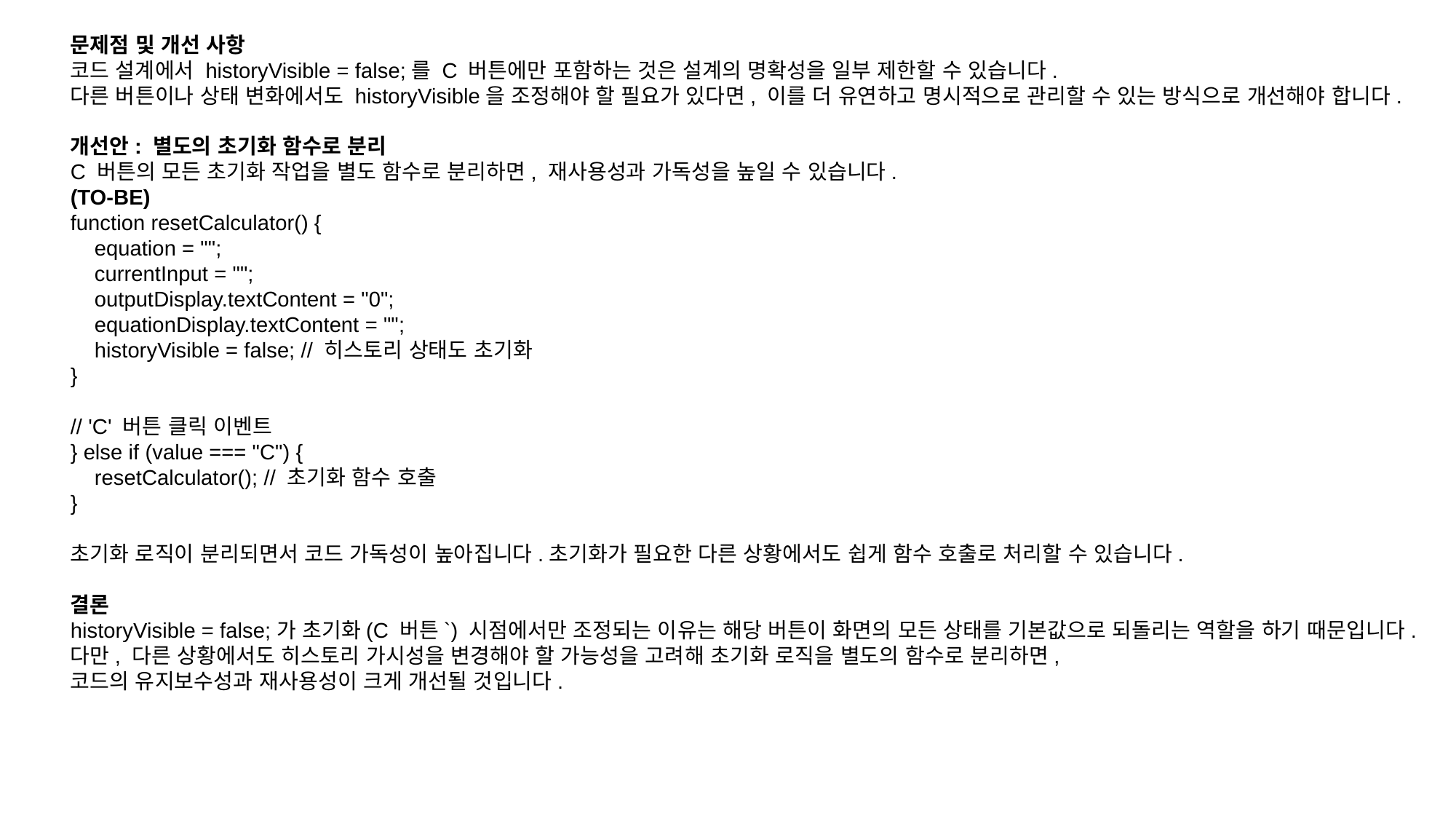

문제점 및 개선 사항
코드 설계에서 historyVisible = false;를 C 버튼에만 포함하는 것은 설계의 명확성을 일부 제한할 수 있습니다.
다른 버튼이나 상태 변화에서도 historyVisible을 조정해야 할 필요가 있다면, 이를 더 유연하고 명시적으로 관리할 수 있는 방식으로 개선해야 합니다.

개선안: 별도의 초기화 함수로 분리
C 버튼의 모든 초기화 작업을 별도 함수로 분리하면, 재사용성과 가독성을 높일 수 있습니다.
(TO-BE)
function resetCalculator() {
    equation = "";
    currentInput = "";
    outputDisplay.textContent = "0";
    equationDisplay.textContent = "";
    historyVisible = false; // 히스토리 상태도 초기화
}

// 'C' 버튼 클릭 이벤트
} else if (value === "C") {
    resetCalculator(); // 초기화 함수 호출
}

초기화 로직이 분리되면서 코드 가독성이 높아집니다.초기화가 필요한 다른 상황에서도 쉽게 함수 호출로 처리할 수 있습니다.

결론
historyVisible = false;가 초기화(C 버튼`) 시점에서만 조정되는 이유는 해당 버튼이 화면의 모든 상태를 기본값으로 되돌리는 역할을 하기 때문입니다.
다만, 다른 상황에서도 히스토리 가시성을 변경해야 할 가능성을 고려해 초기화 로직을 별도의 함수로 분리하면,
코드의 유지보수성과 재사용성이 크게 개선될 것입니다.